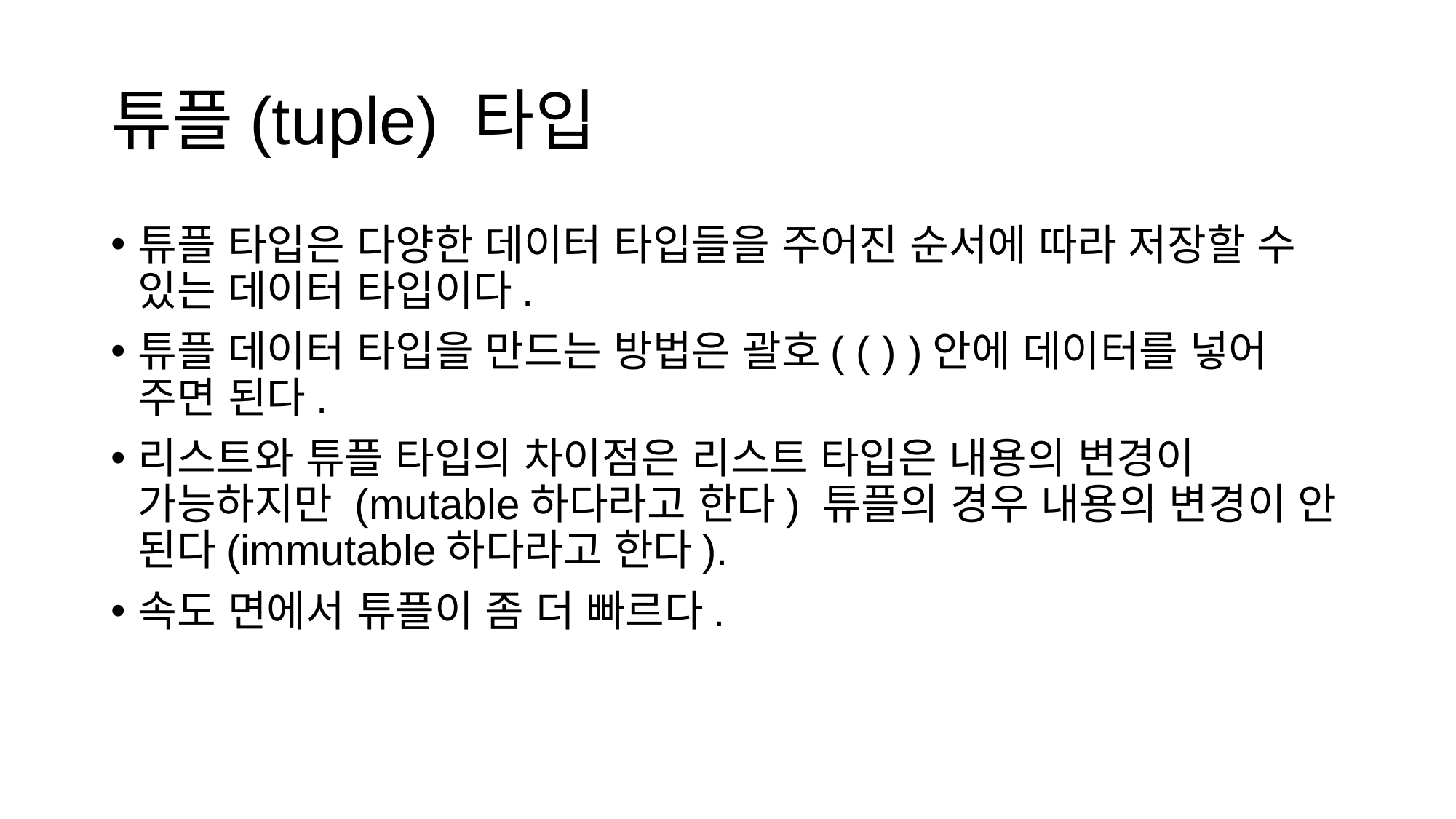

# 튜플(tuple) 타입
튜플 타입은 다양한 데이터 타입들을 주어진 순서에 따라 저장할 수 있는 데이터 타입이다.
튜플 데이터 타입을 만드는 방법은 괄호( ( ) )안에 데이터를 넣어 주면 된다.
리스트와 튜플 타입의 차이점은 리스트 타입은 내용의 변경이 가능하지만 (mutable하다라고 한다) 튜플의 경우 내용의 변경이 안 된다(immutable하다라고 한다).
속도 면에서 튜플이 좀 더 빠르다.